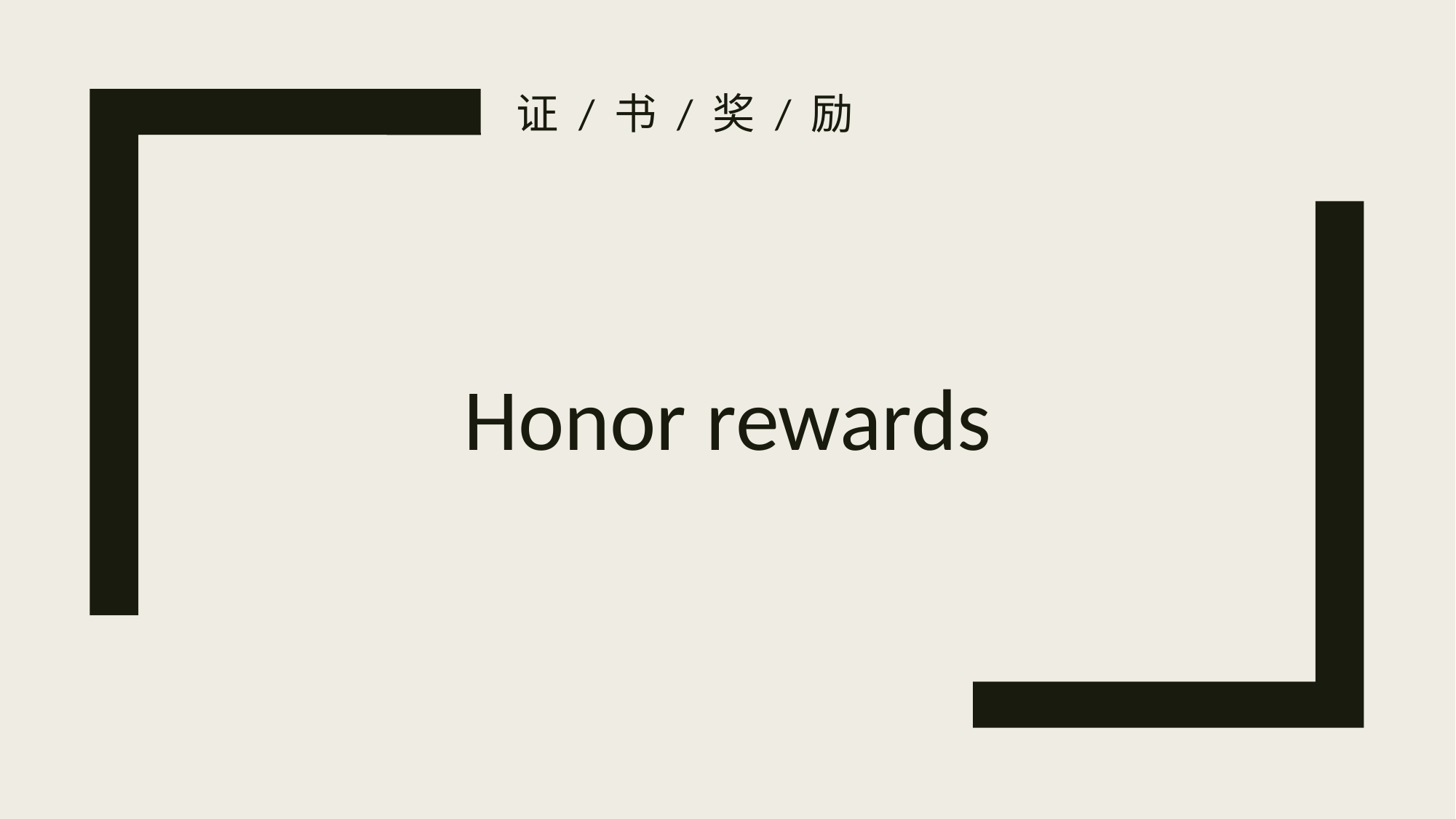

证 / 书 / 奖 / 励
Honor rewards